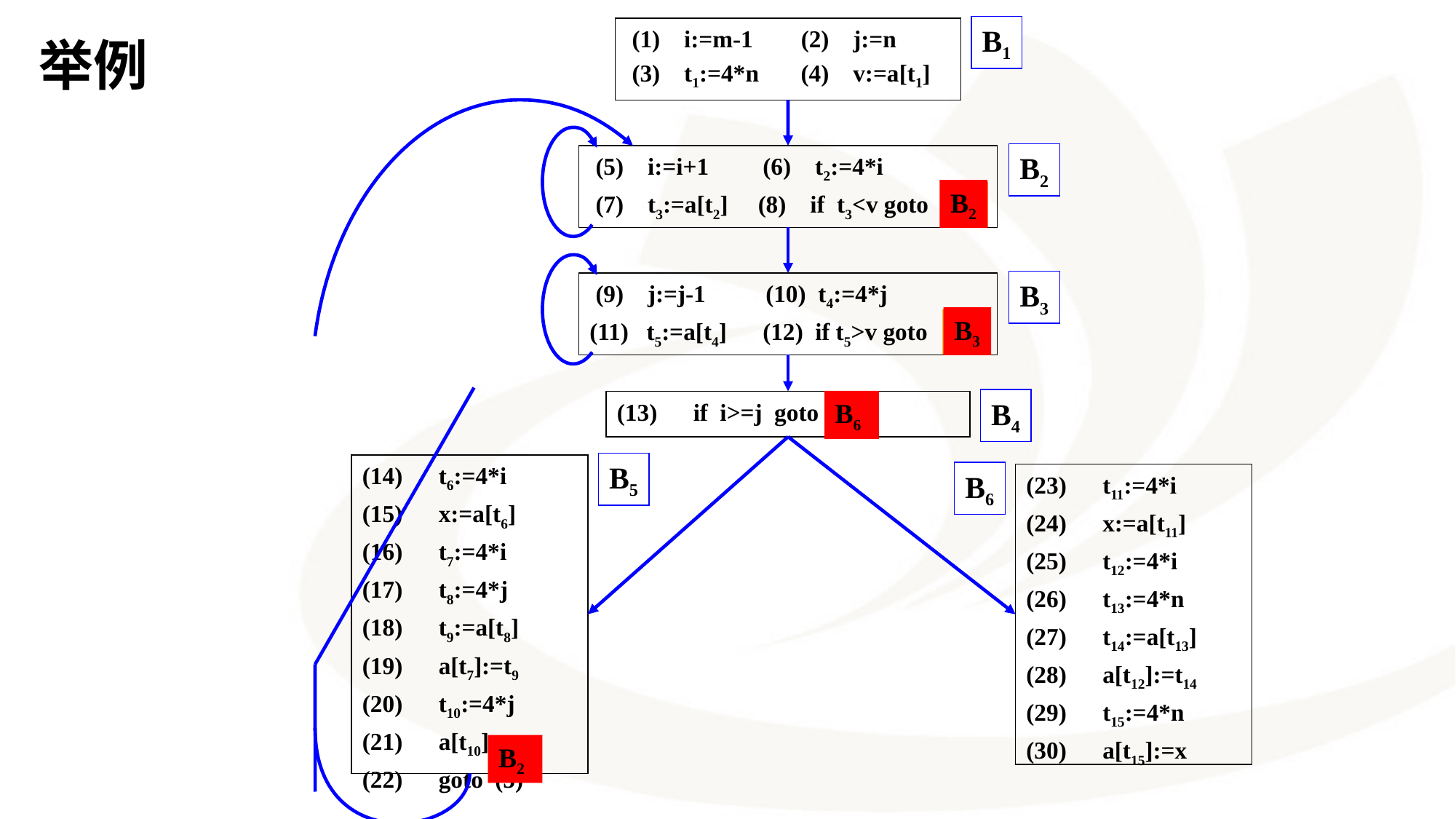

举例
 (1)    i:=m-1        (2)    j:=n
 (3)    t1:=4*n       (4)    v:=a[t1]
B1

 (5)    i:=i+1         (6)    t2:=4*i
 (7)    t3:=a[t2]     (8)    if  t3<v goto  (5)
B2

B2

 (9)    j:=j-1          (10)  t4:=4*j
(11)   t5:=a[t4]      (12)  if t5>v goto   (9)
B3

B3
(13)      if  i>=j  goto  (23)

B4
B6
(14)      t6:=4*i
(15)      x:=a[t6]
(16)      t7:=4*i
(17)      t8:=4*j
(18)      t9:=a[t8]
(19)      a[t7]:=t9
(20)      t10:=4*j
(21)      a[t10]:=x
(22)      goto  (5)
B5
B6
(23)      t11:=4*i
(24)      x:=a[t11]
(25)      t12:=4*i
(26)      t13:=4*n
(27)      t14:=a[t13]
(28)      a[t12]:=t14
(29)      t15:=4*n
(30)      a[t15]:=x

B2
17